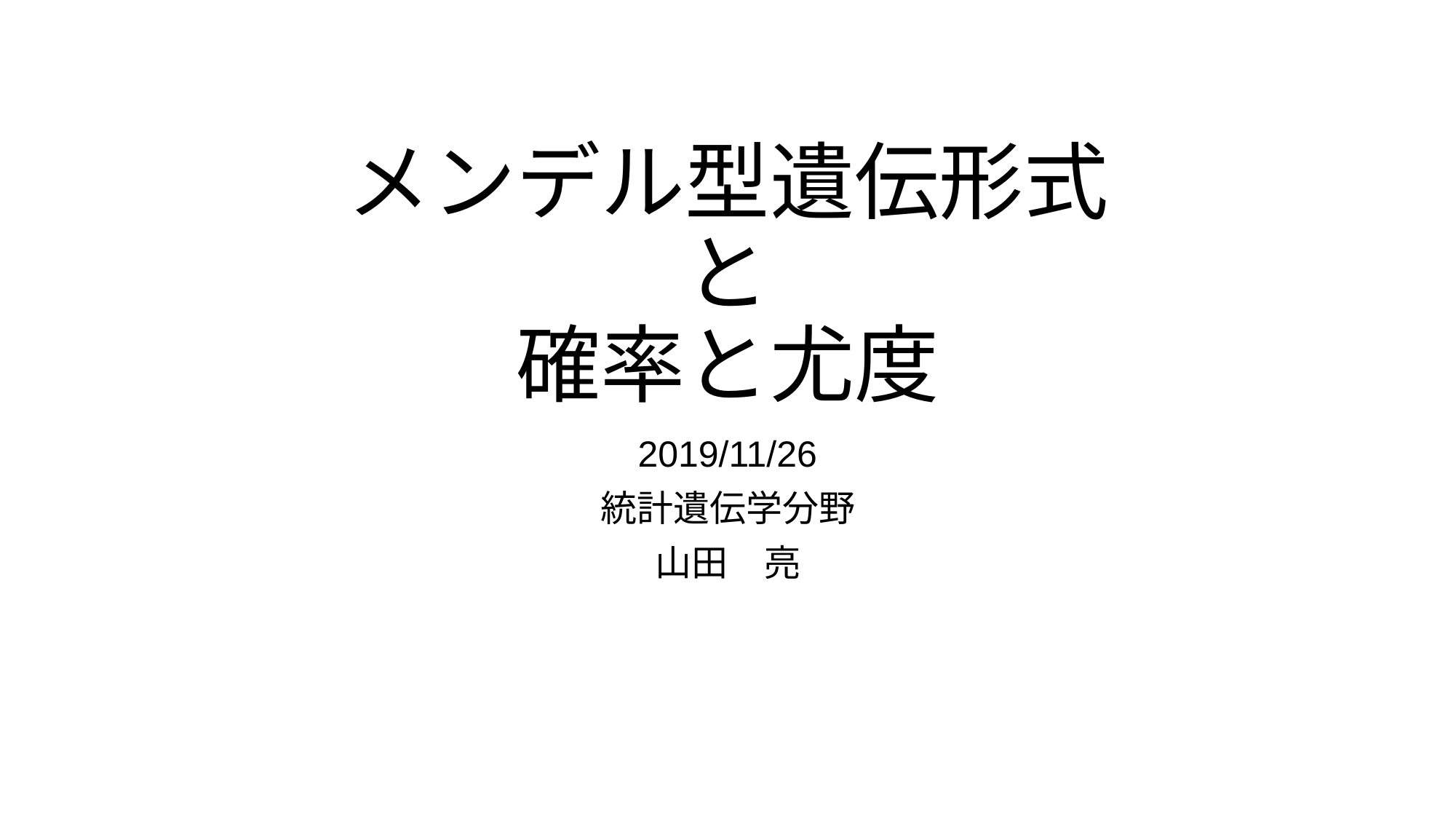

# メンデル型遺伝形式 と 確率と尤度
2019/11/26
統計遺伝学分野
山田　亮